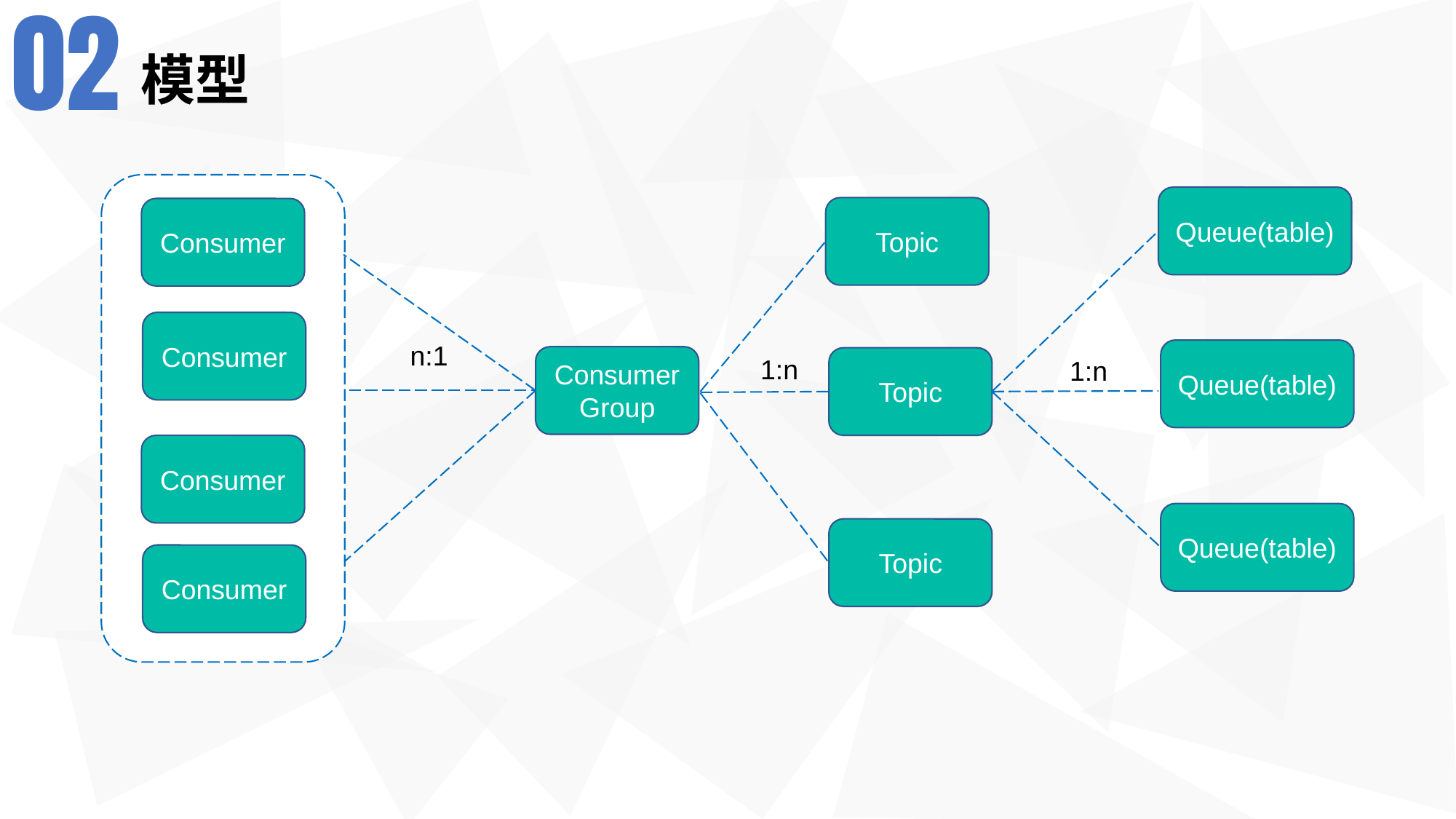

02
模型

Queue(table)
Topic
Consumer
Consumer
n:1
Queue(table)
ConsumerGroup
1:n
Topic
1:n
Consumer
Queue(table)
Topic
Consumer